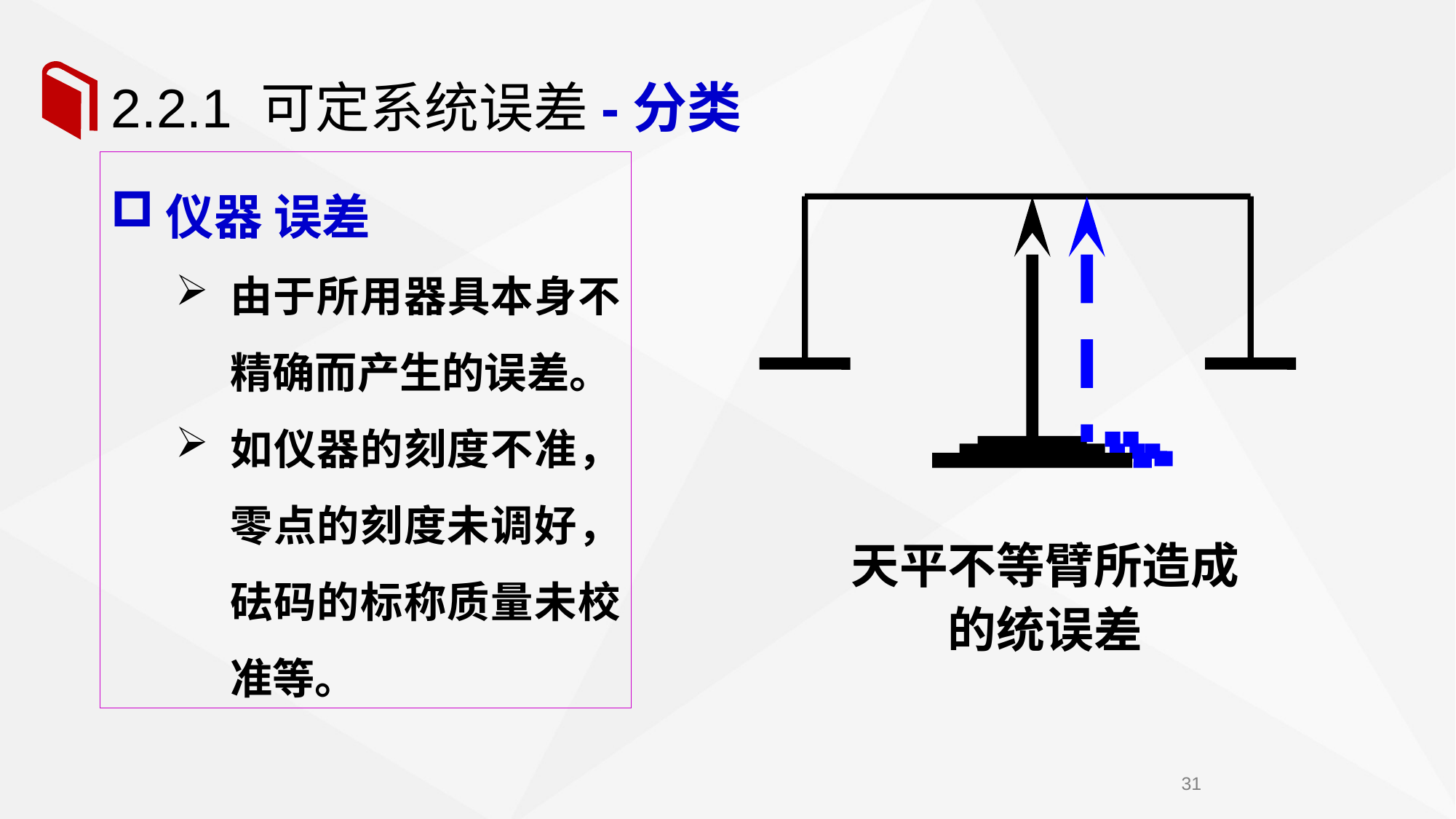

# 2.2.1 可定系统误差-分类
仪器 误差
由于所用器具本身不精确而产生的误差。
如仪器的刻度不准，零点的刻度未调好，砝码的标称质量未校准等。

天平不等臂所造成的统误差
31